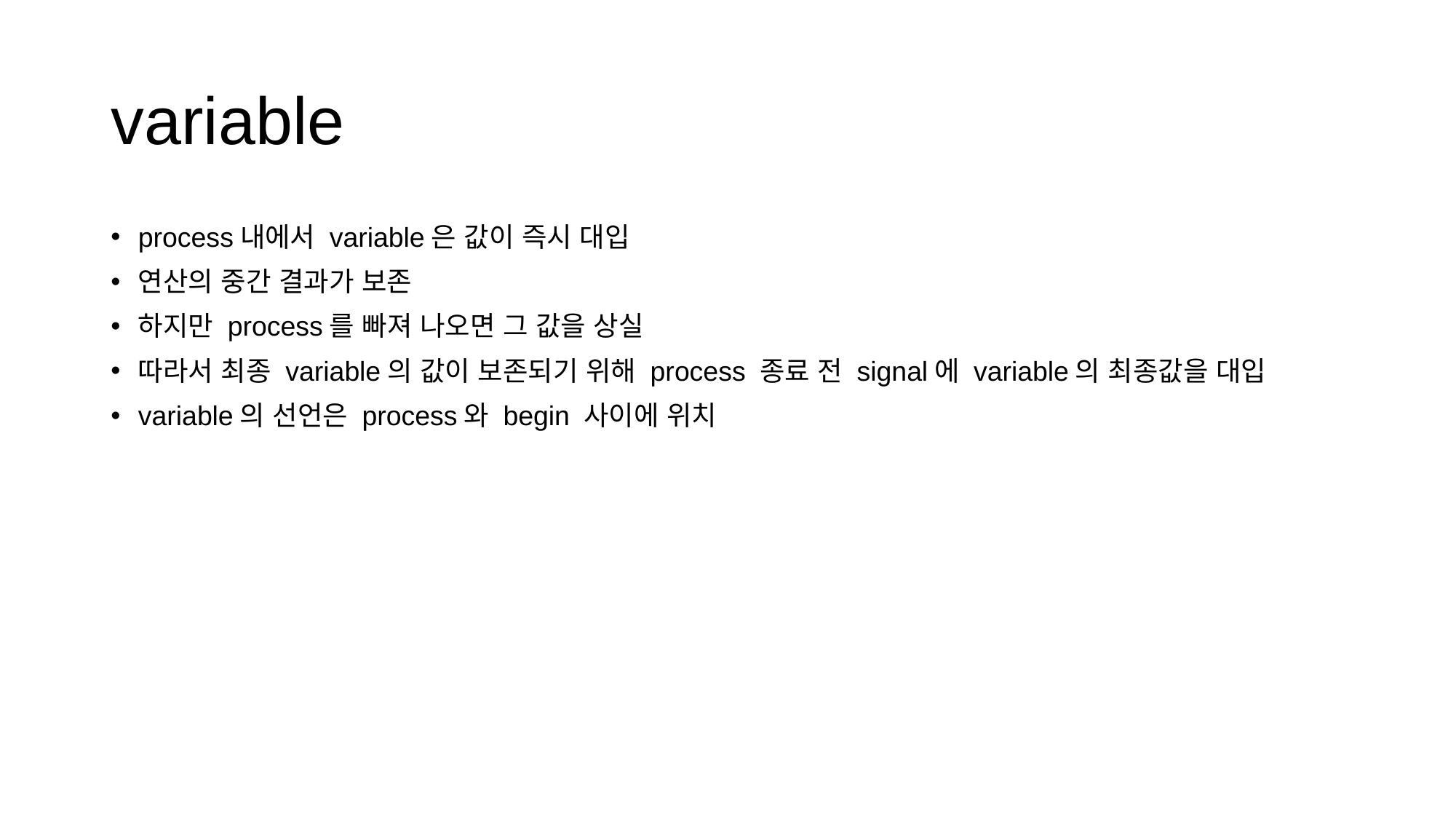

# variable
process내에서 variable은 값이 즉시 대입
연산의 중간 결과가 보존
하지만 process를 빠져 나오면 그 값을 상실
따라서 최종 variable의 값이 보존되기 위해 process 종료 전 signal에 variable의 최종값을 대입
variable의 선언은 process와 begin 사이에 위치